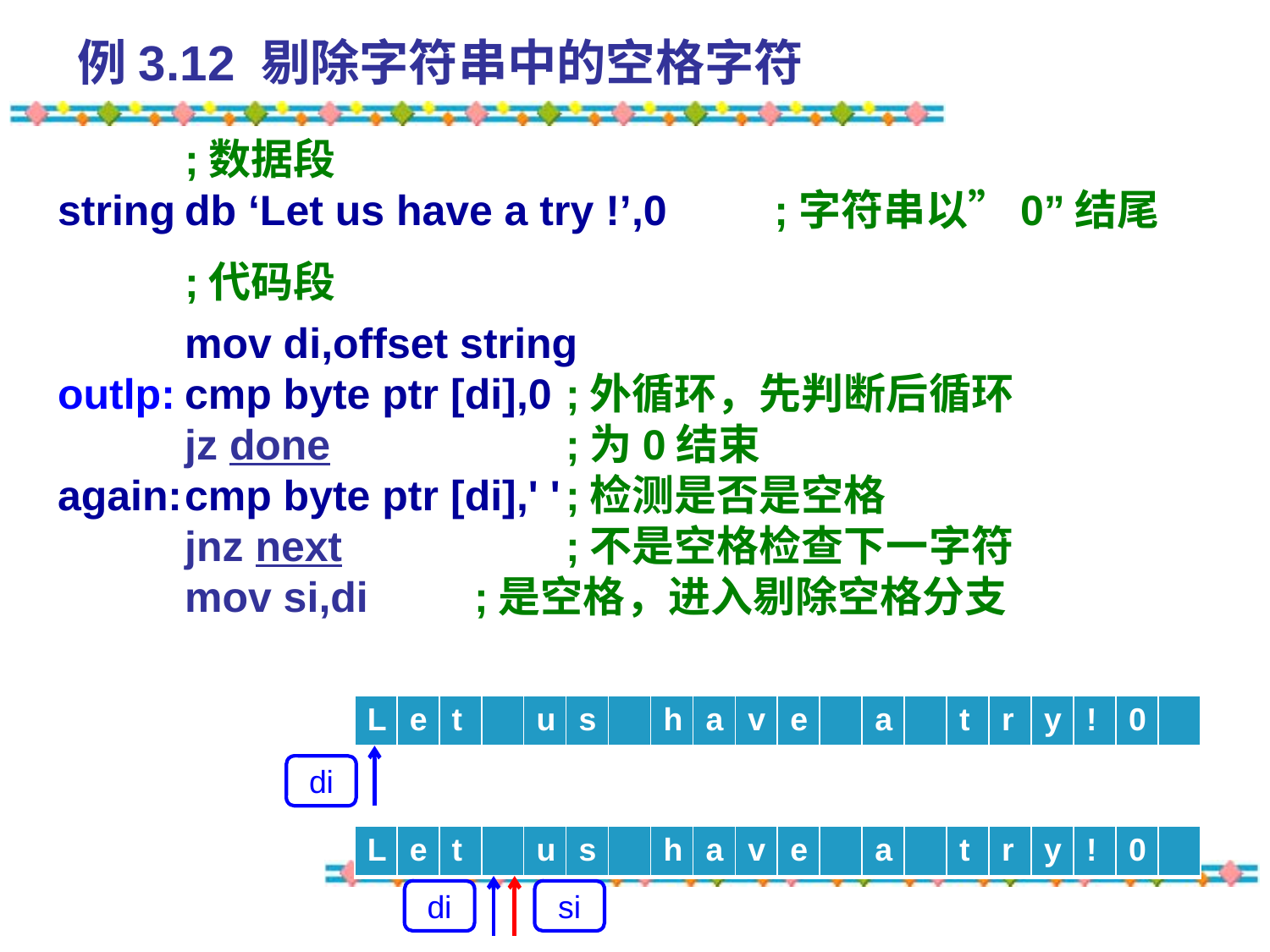

# 例3.12 剔除字符串中的空格字符
	;数据段
string	db ‘Let us have a try !’,0         ;字符串以”0”结尾
	;代码段
	mov di,offset string
outlp:	cmp byte ptr [di],0	;外循环，先判断后循环
	jz done		;为0结束
again:	cmp byte ptr [di],' '	;检测是否是空格
	jnz next		;不是空格检查下一字符
	mov si,di	   ;是空格，进入剔除空格分支
| L | e | t |  | u | s |  | h | a | v | e |  | a |  | t | r | y | ! | 0 |  |
| --- | --- | --- | --- | --- | --- | --- | --- | --- | --- | --- | --- | --- | --- | --- | --- | --- | --- | --- | --- |
di
| L | e | t |  | u | s |  | h | a | v | e |  | a |  | t | r | y | ! | 0 |  |
| --- | --- | --- | --- | --- | --- | --- | --- | --- | --- | --- | --- | --- | --- | --- | --- | --- | --- | --- | --- |
di
si